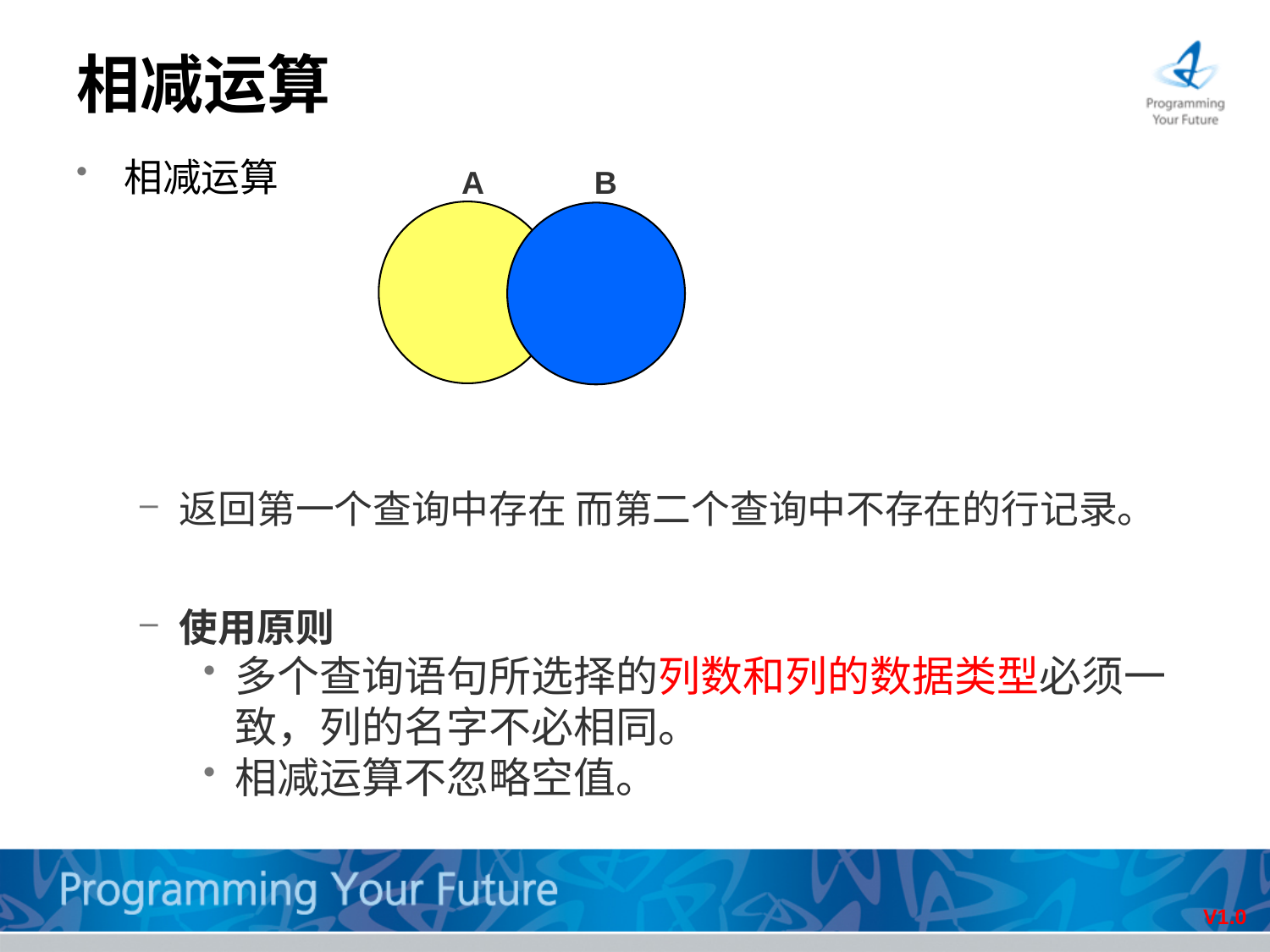

# 相减运算
相减运算

返回第一个查询中存在 而第二个查询中不存在的行记录。

使用原则
多个查询语句所选择的列数和列的数据类型必须一致，列的名字不必相同。
相减运算不忽略空值。

A
B